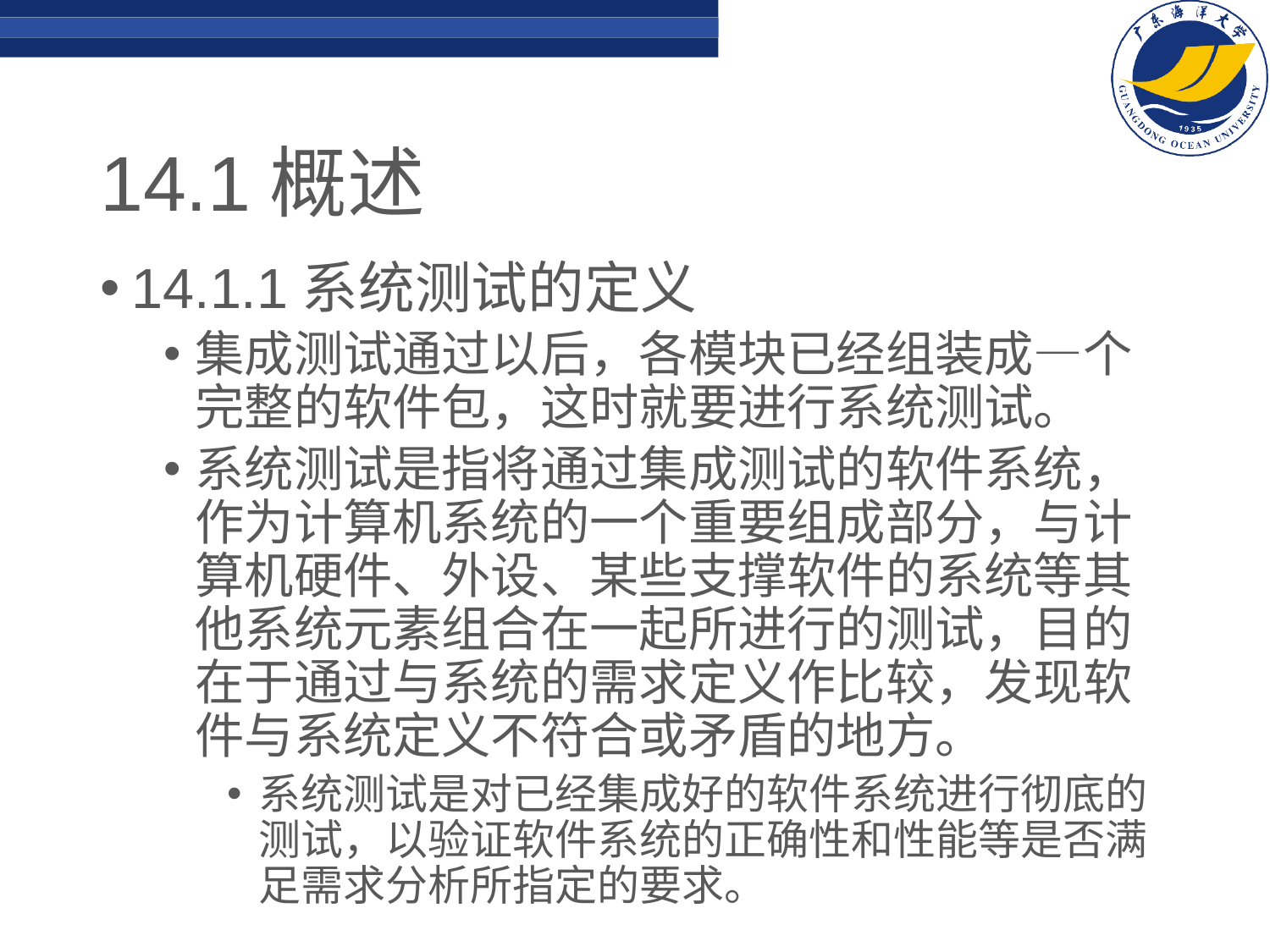

# 14.1概述
14.1.1系统测试的定义
集成测试通过以后，各模块已经组装成—个完整的软件包，这时就要进行系统测试。
系统测试是指将通过集成测试的软件系统，作为计算机系统的一个重要组成部分，与计算机硬件、外设、某些支撑软件的系统等其他系统元素组合在一起所进行的测试，目的在于通过与系统的需求定义作比较，发现软件与系统定义不符合或矛盾的地方。
系统测试是对已经集成好的软件系统进行彻底的测试，以验证软件系统的正确性和性能等是否满足需求分析所指定的要求。
5